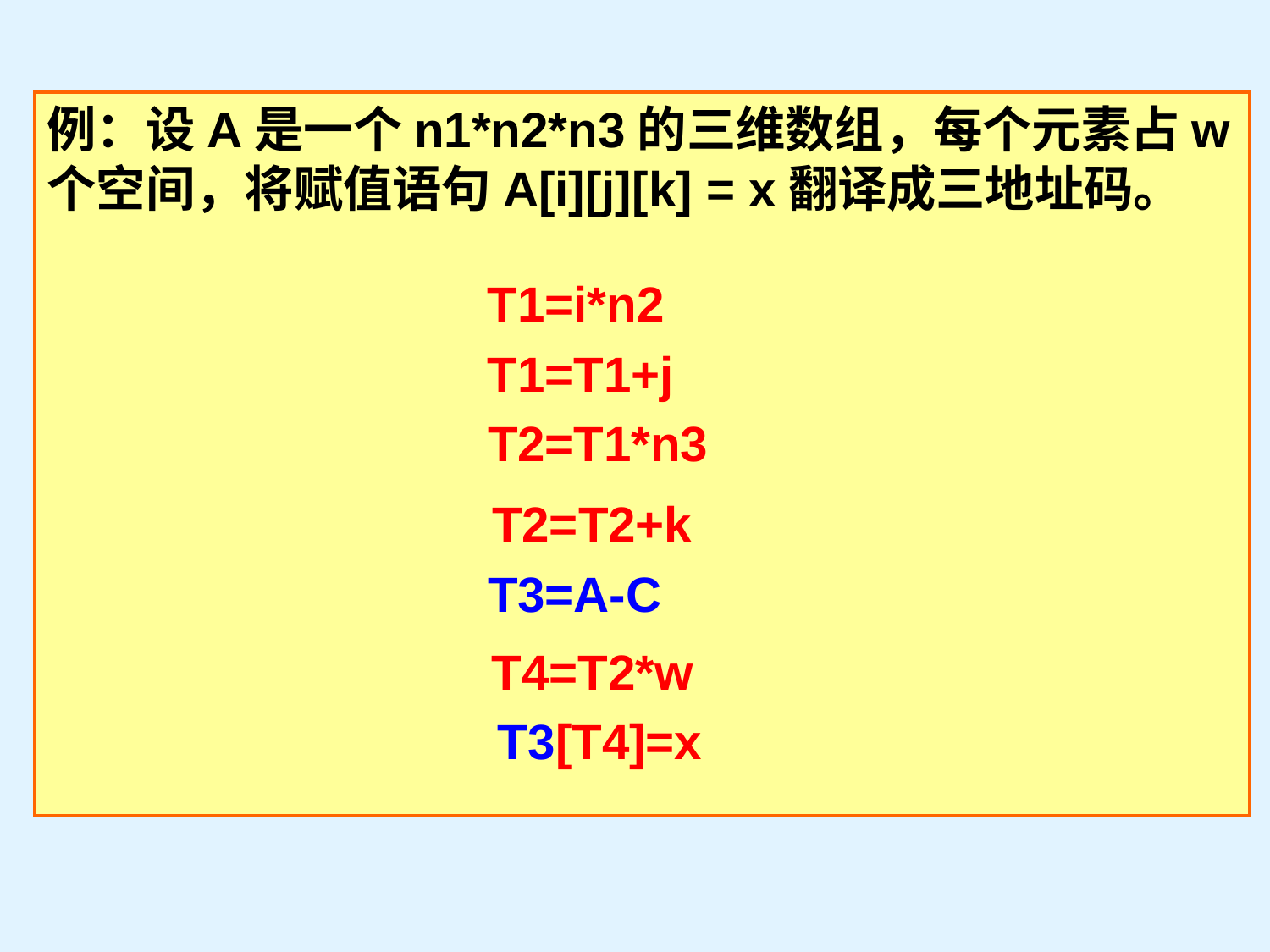

例：设A是一个n1*n2*n3的三维数组，每个元素占w个空间，将赋值语句A[i][j][k] = x翻译成三地址码。

T1=i*n2
T1=T1+j
T2=T1*n3
T2=T2+k
T3=A-C
T4=T2*w
T3[T4]=x